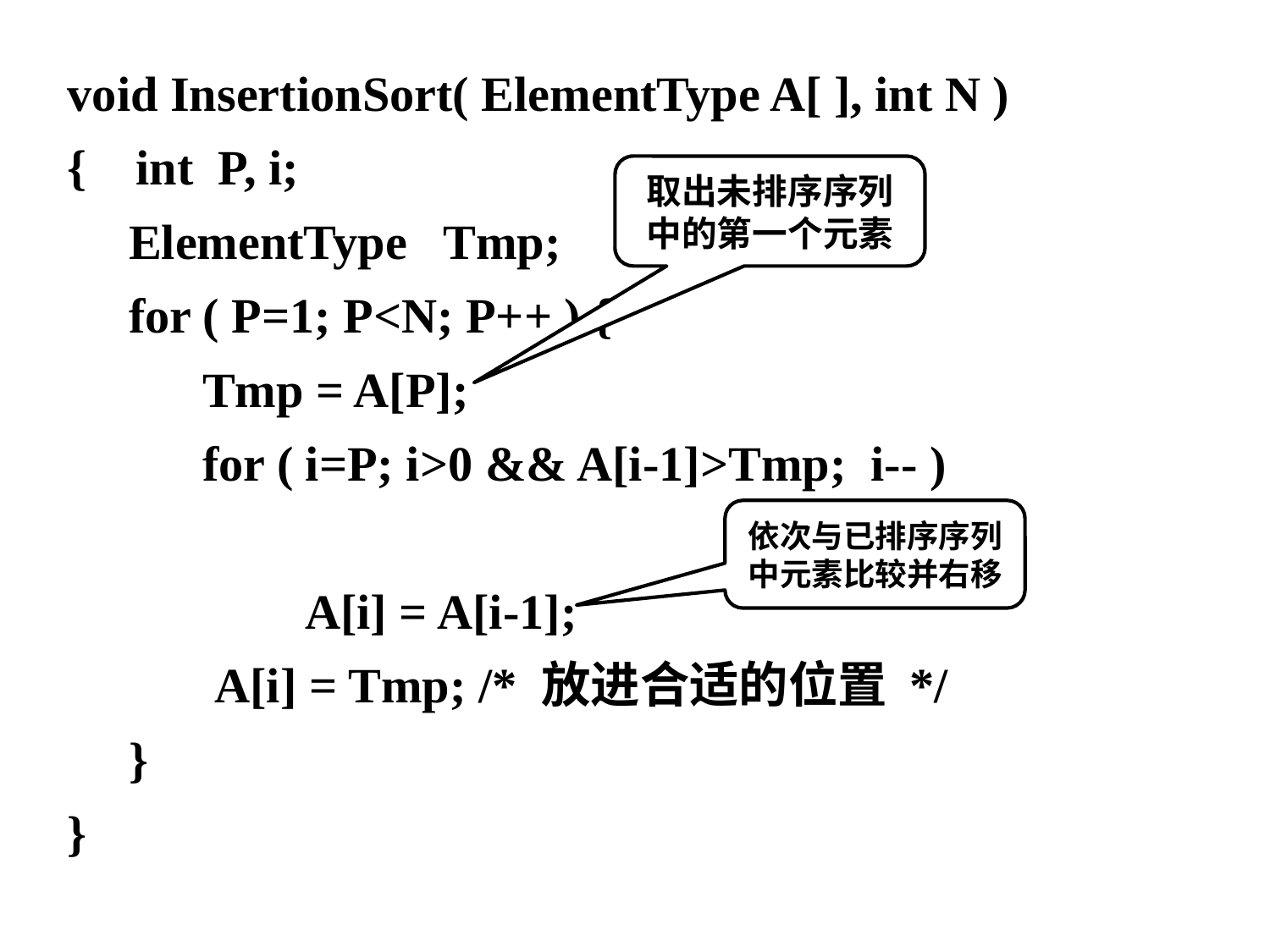

void InsertionSort( ElementType A[ ], int N )
{    int  P, i;
     ElementType   Tmp;
     for ( P=1; P<N; P++ ) {
           Tmp = A[P];
           for ( i=P; i>0 && A[i-1]>Tmp;  i-- )

	         A[i] = A[i-1];
            A[i] = Tmp; /* 放进合适的位置 */
     }
}
取出未排序序列中的第一个元素
依次与已排序序列中元素比较并右移